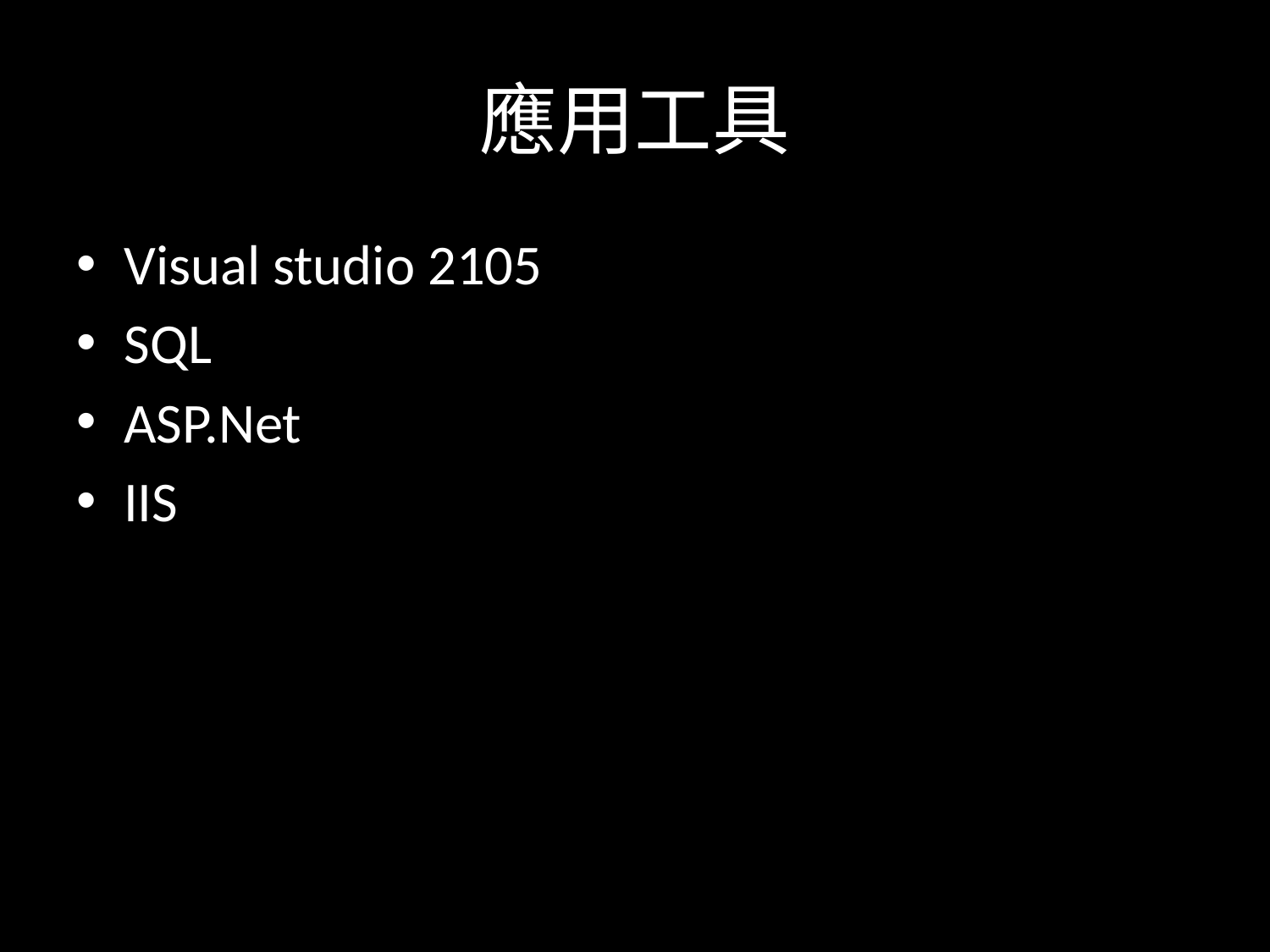

# 應用工具
Visual studio 2105
SQL
ASP.Net
IIS